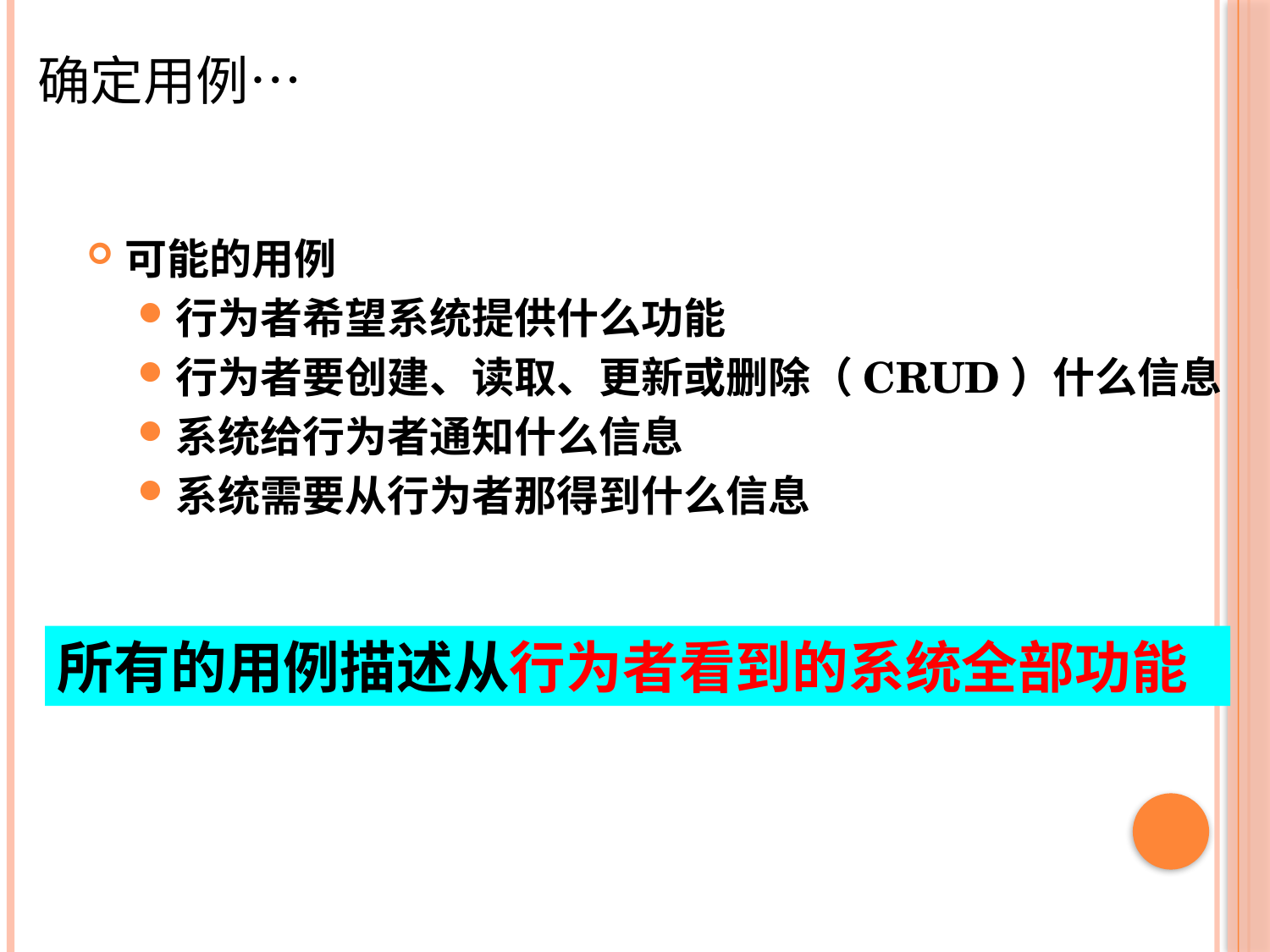

# 确定用例…
可能的用例
行为者希望系统提供什么功能
行为者要创建、读取、更新或删除（CRUD）什么信息
系统给行为者通知什么信息
系统需要从行为者那得到什么信息
所有的用例描述从行为者看到的系统全部功能